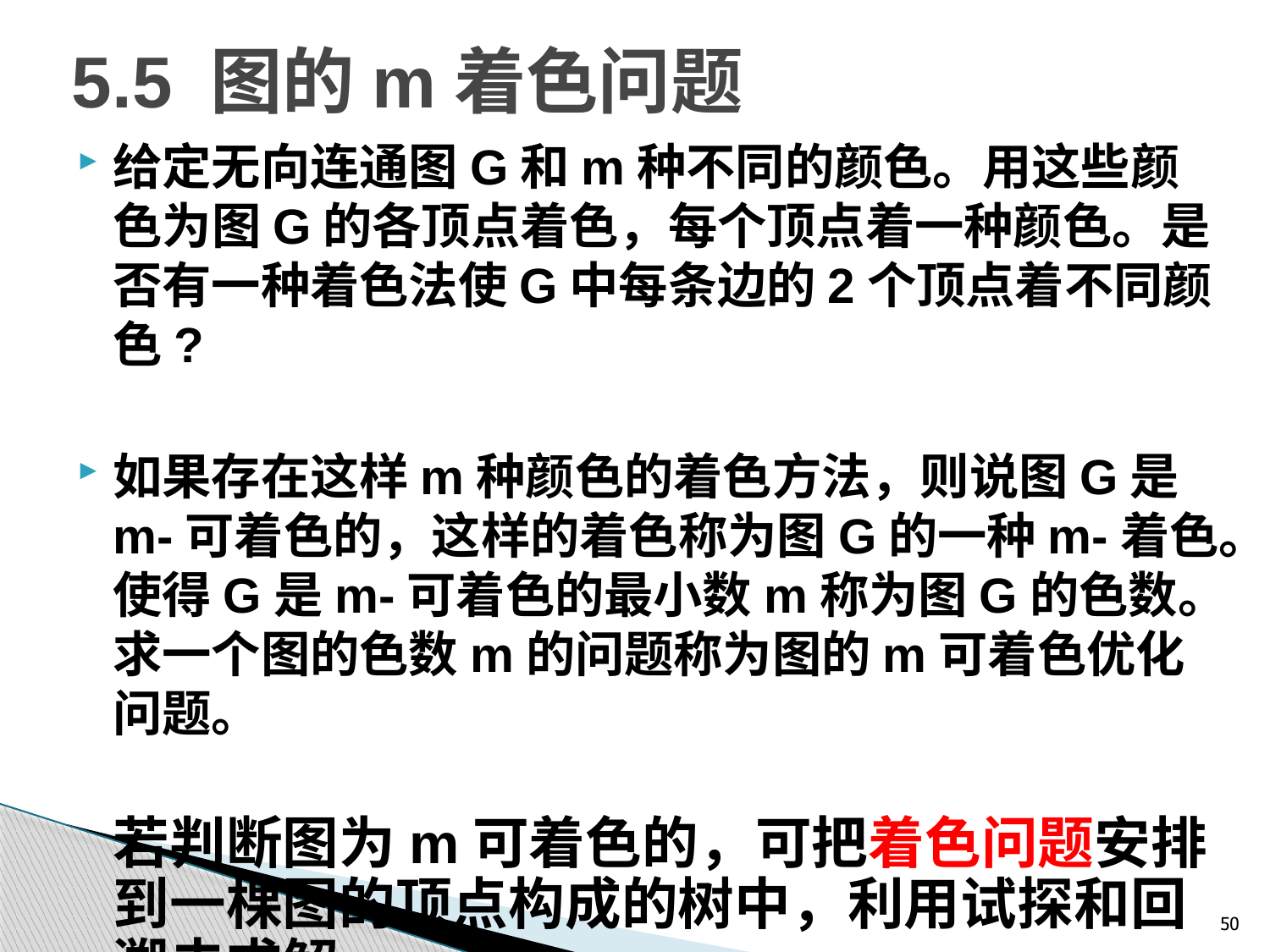

# 5.5 图的m着色问题
给定无向连通图G和m种不同的颜色。用这些颜色为图G的各顶点着色，每个顶点着一种颜色。是否有一种着色法使G中每条边的2个顶点着不同颜色?

如果存在这样m种颜色的着色方法，则说图G是m-可着色的，这样的着色称为图G的一种m-着色。使得G是m-可着色的最小数m称为图G的色数。求一个图的色数m的问题称为图的m可着色优化问题。

	若判断图为m可着色的，可把着色问题安排到一棵图的顶点构成的树中，利用试探和回溯去求解。
50